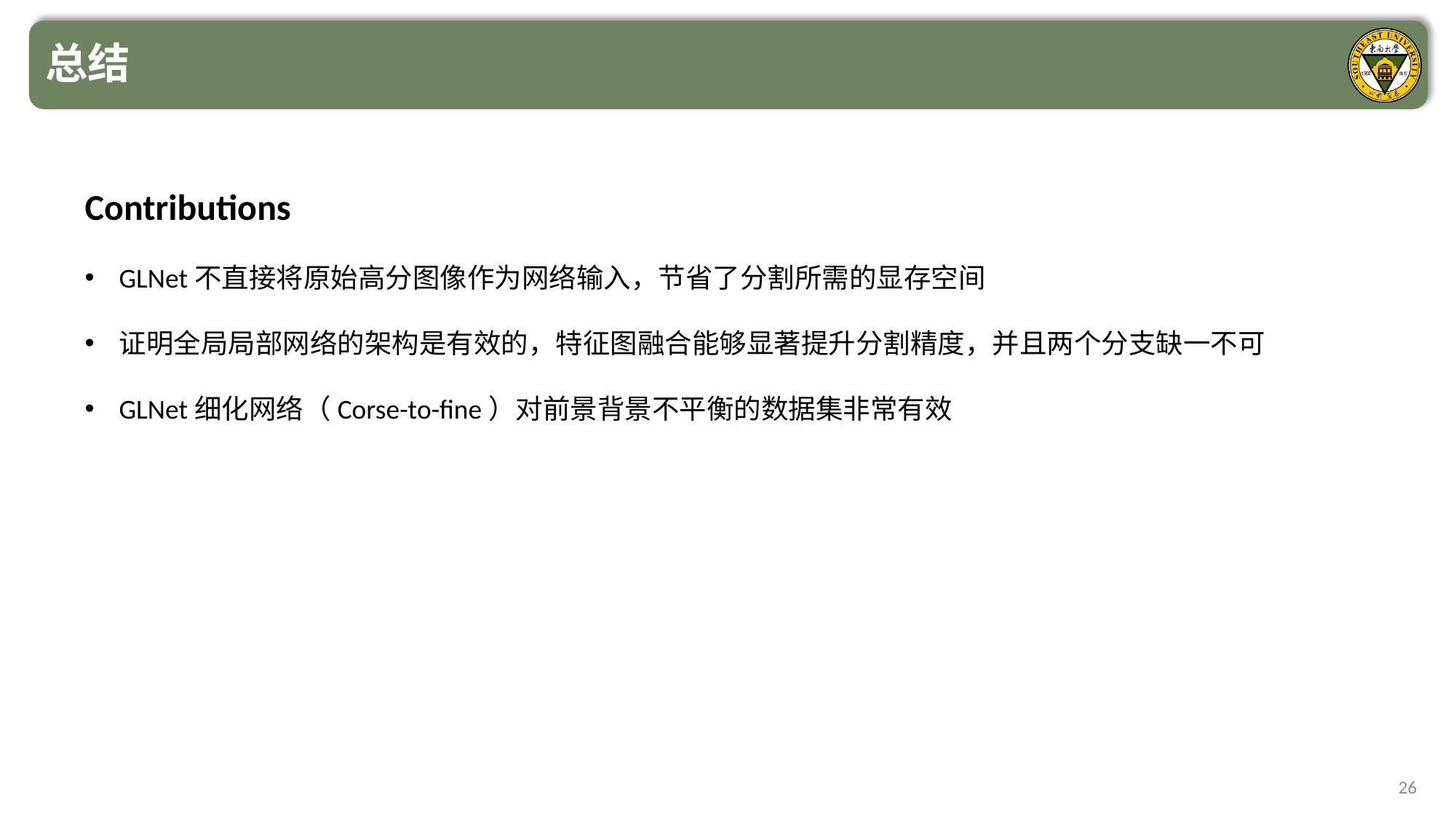

总结
Contributions

GLNet不直接将原始高分图像作为网络输入，节省了分割所需的显存空间

证明全局局部网络的架构是有效的，特征图融合能够显著提升分割精度，并且两个分支缺一不可

GLNet细化网络（Corse-to-fine）对前景背景不平衡的数据集非常有效
26